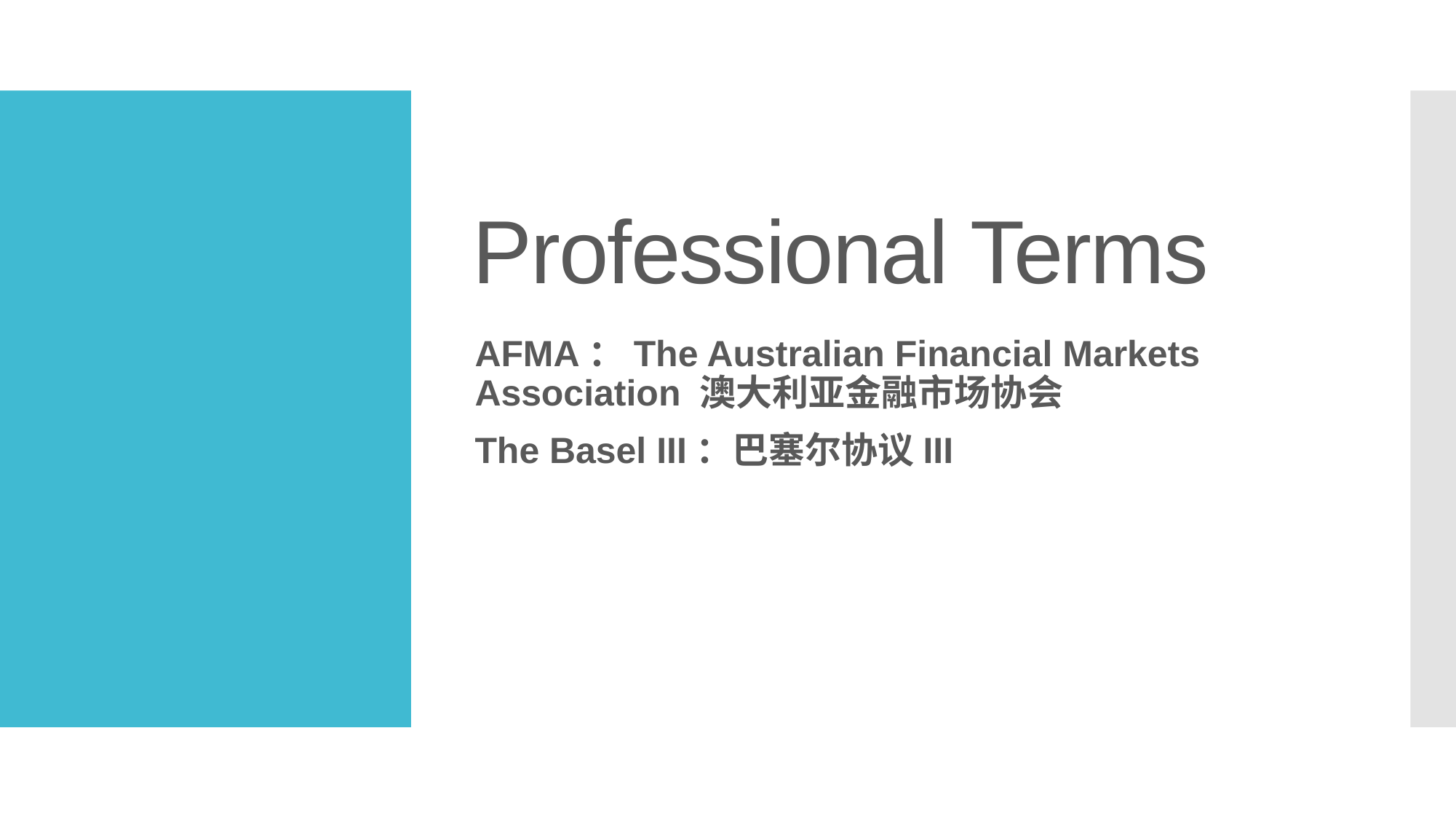

# Professional Terms
AFMA：The Australian Financial Markets Association 澳大利亚金融市场协会
The Basel III：巴塞尔协议III